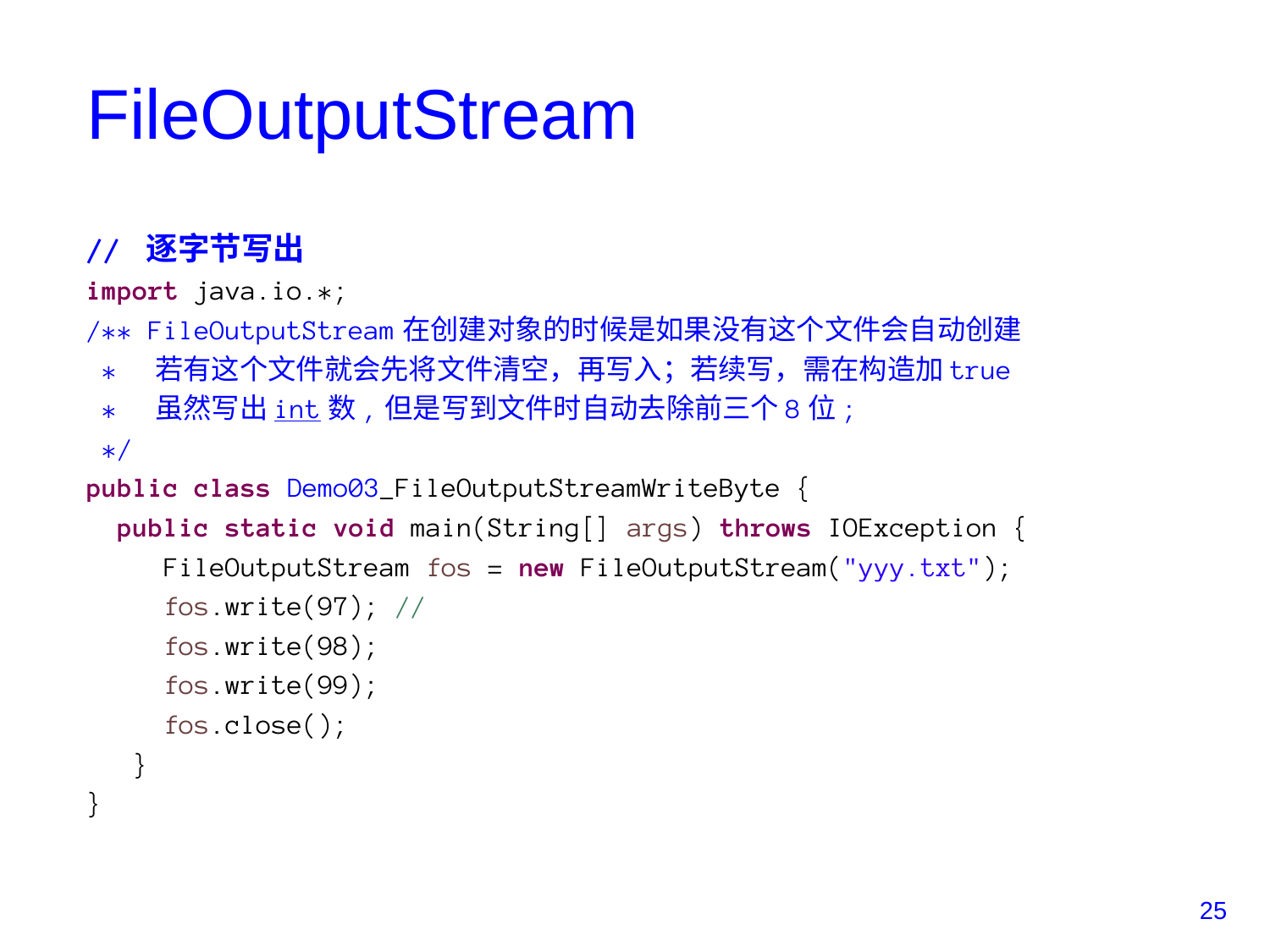

# FileOutputStream
// 逐字节写出
import java.io.*;
/** FileOutputStream在创建对象的时候是如果没有这个文件会自动创建
 *  若有这个文件就会先将文件清空，再写入；若续写，需在构造加true
 *  虽然写出int数,但是写到文件时自动去除前三个8位;
 */
public class Demo03_FileOutputStreamWriteByte {
  public static void main(String[] args) throws IOException {
     FileOutputStream fos = new FileOutputStream("yyy.txt");
     fos.write(97); //
     fos.write(98);
     fos.write(99);
     fos.close();
   }
}

25